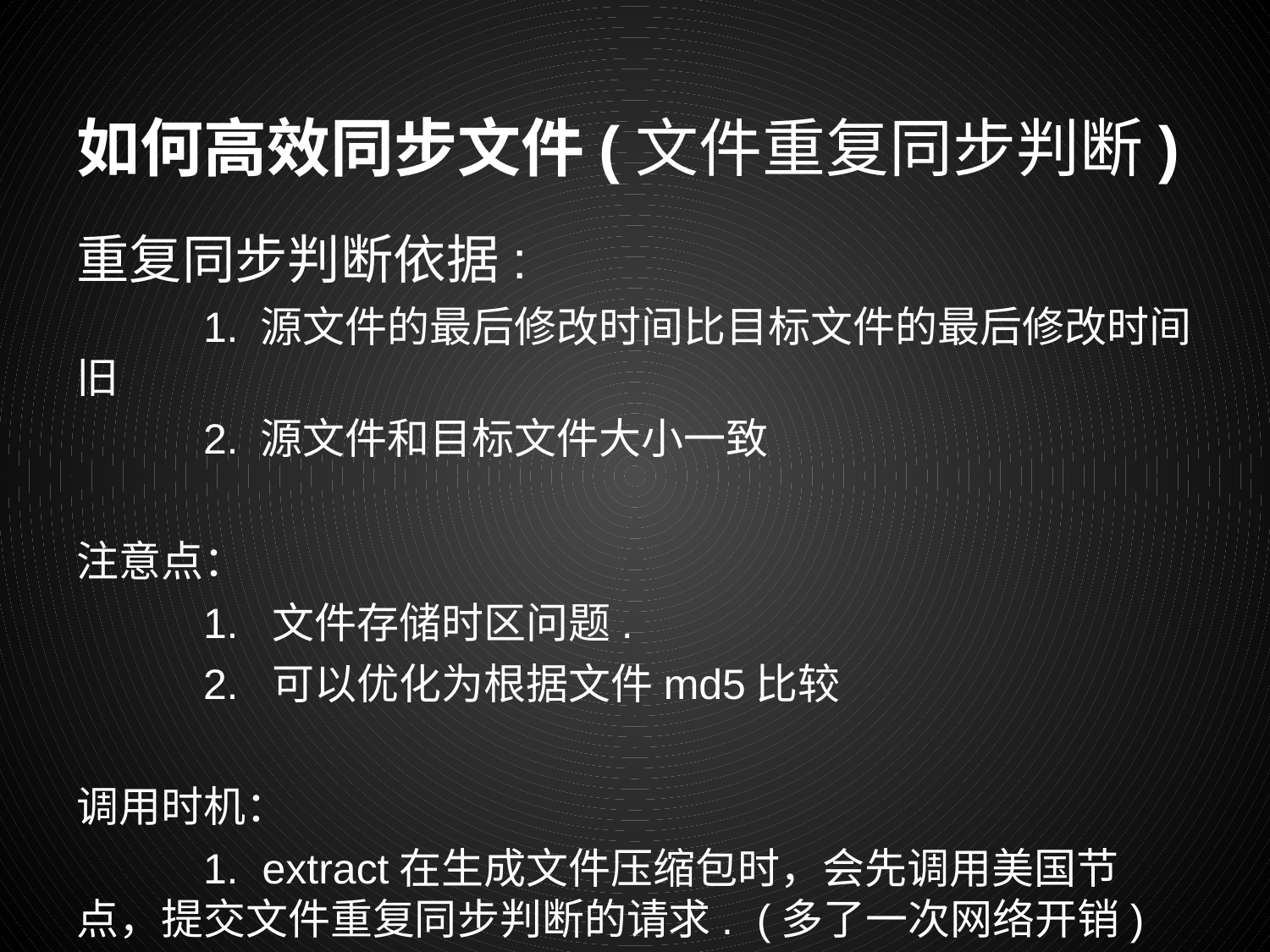

# 如何高效同步文件(文件重复同步判断)
重复同步判断依据:
	1. 源文件的最后修改时间比目标文件的最后修改时间旧
	2. 源文件和目标文件大小一致

注意点：
	1.  文件存储时区问题.
	2.  可以优化为根据文件md5比较

调用时机：
	1.  extract在生成文件压缩包时，会先调用美国节点，提交文件重复同步判断的请求.  (多了一次网络开销)